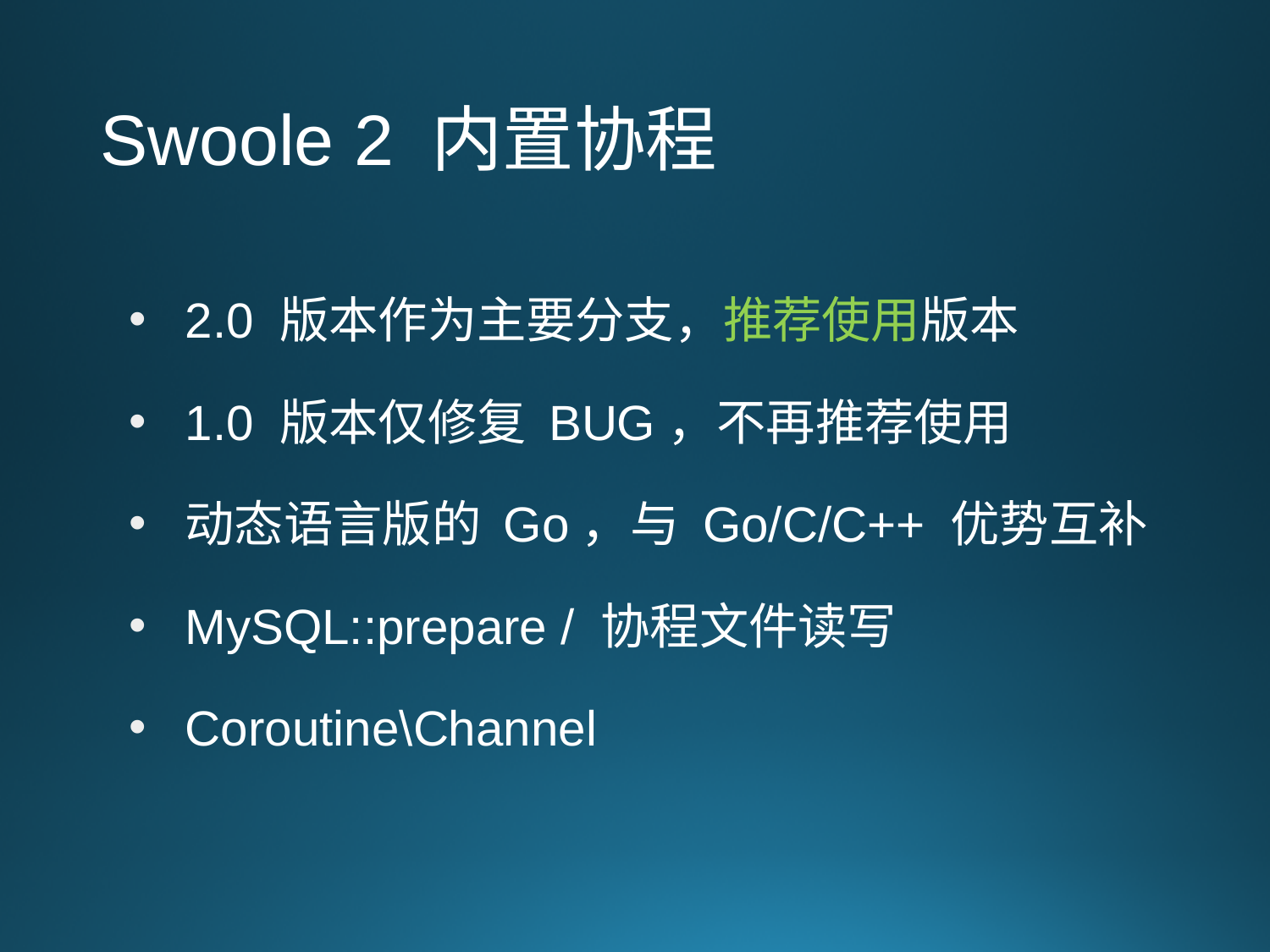

# Swoole 2 内置协程
2.0 版本作为主要分支，推荐使用版本
1.0 版本仅修复 BUG，不再推荐使用
动态语言版的 Go，与 Go/C/C++ 优势互补
MySQL::prepare / 协程文件读写
Coroutine\Channel